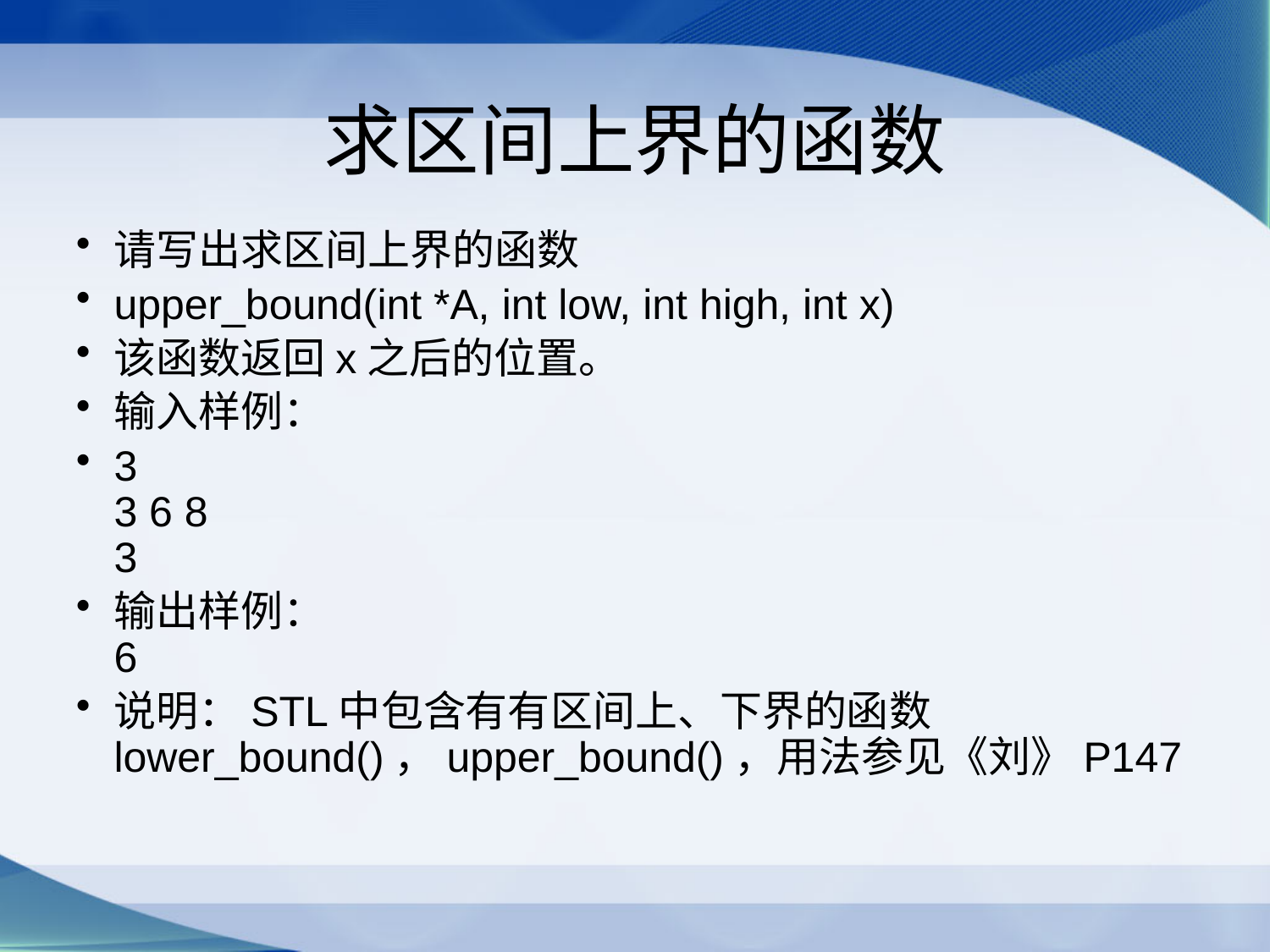

# 求区间上界的函数
请写出求区间上界的函数
upper_bound(int *A, int low, int high, int x)
该函数返回x之后的位置。
输入样例：
3
3 6 8
3
输出样例：
6
说明：STL中包含有有区间上、下界的函数lower_bound()，upper_bound()，用法参见《刘》P147